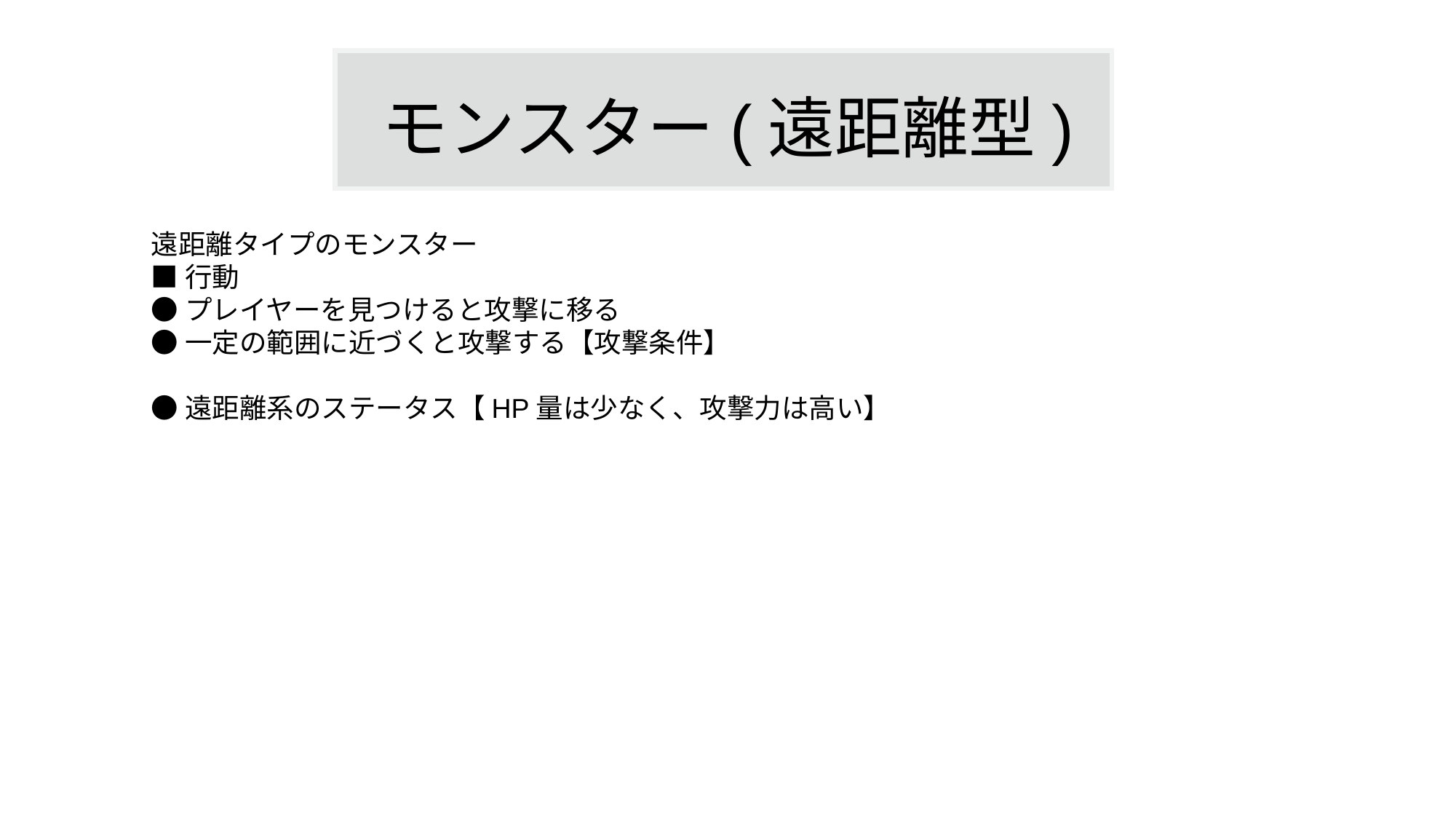

モンスター(遠距離型)
遠距離タイプのモンスター
■行動
●プレイヤーを見つけると攻撃に移る
●一定の範囲に近づくと攻撃する【攻撃条件】

●遠距離系のステータス【HP量は少なく、攻撃力は高い】